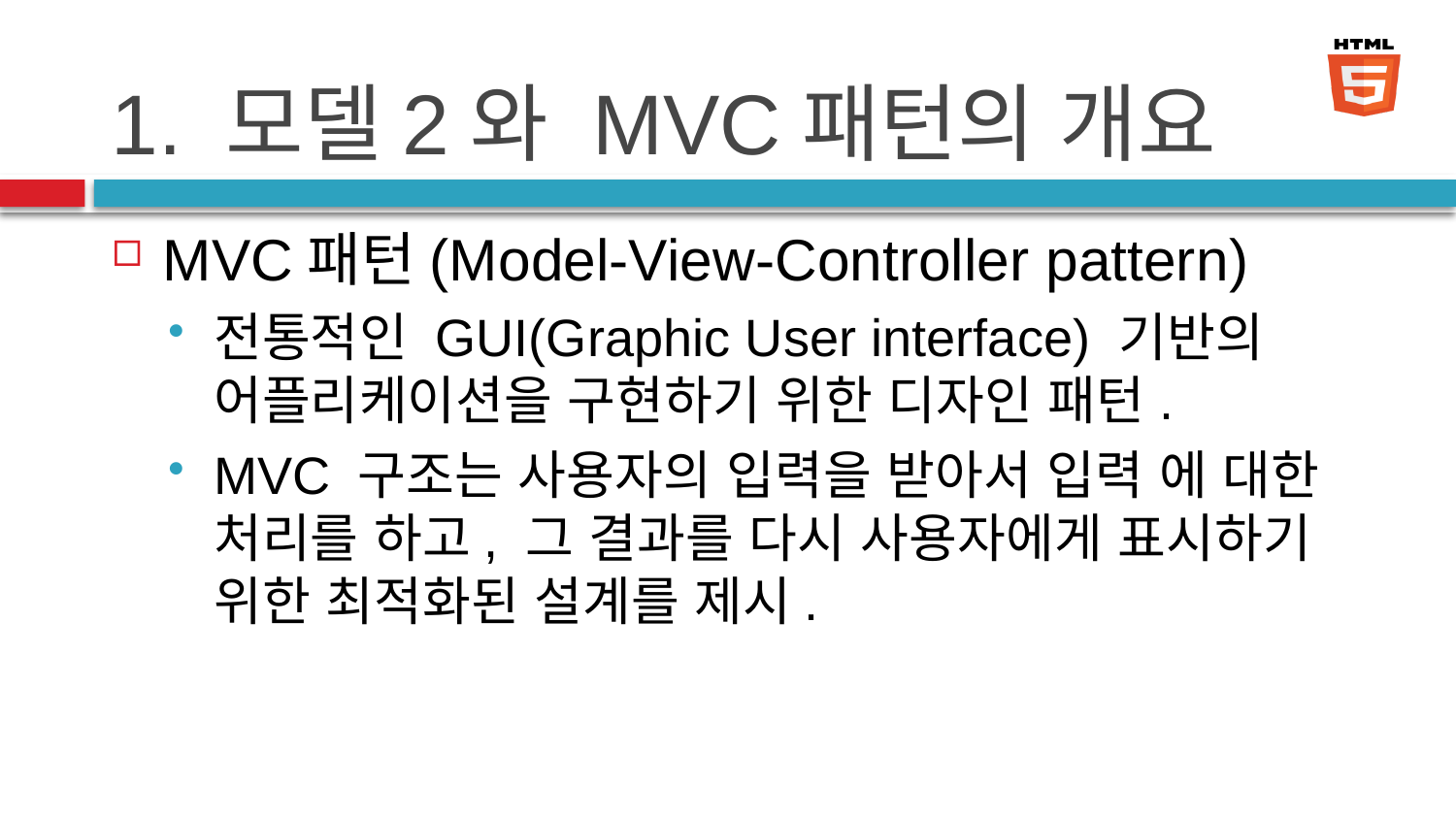

# 1. 모델2와 MVC패턴의 개요
MVC패턴(Model-View-Controller pattern)
전통적인 GUI(Graphic User interface) 기반의 어플리케이션을 구현하기 위한 디자인 패턴.
MVC 구조는 사용자의 입력을 받아서 입력 에 대한 처리를 하고, 그 결과를 다시 사용자에게 표시하기 위한 최적화된 설계를 제시.